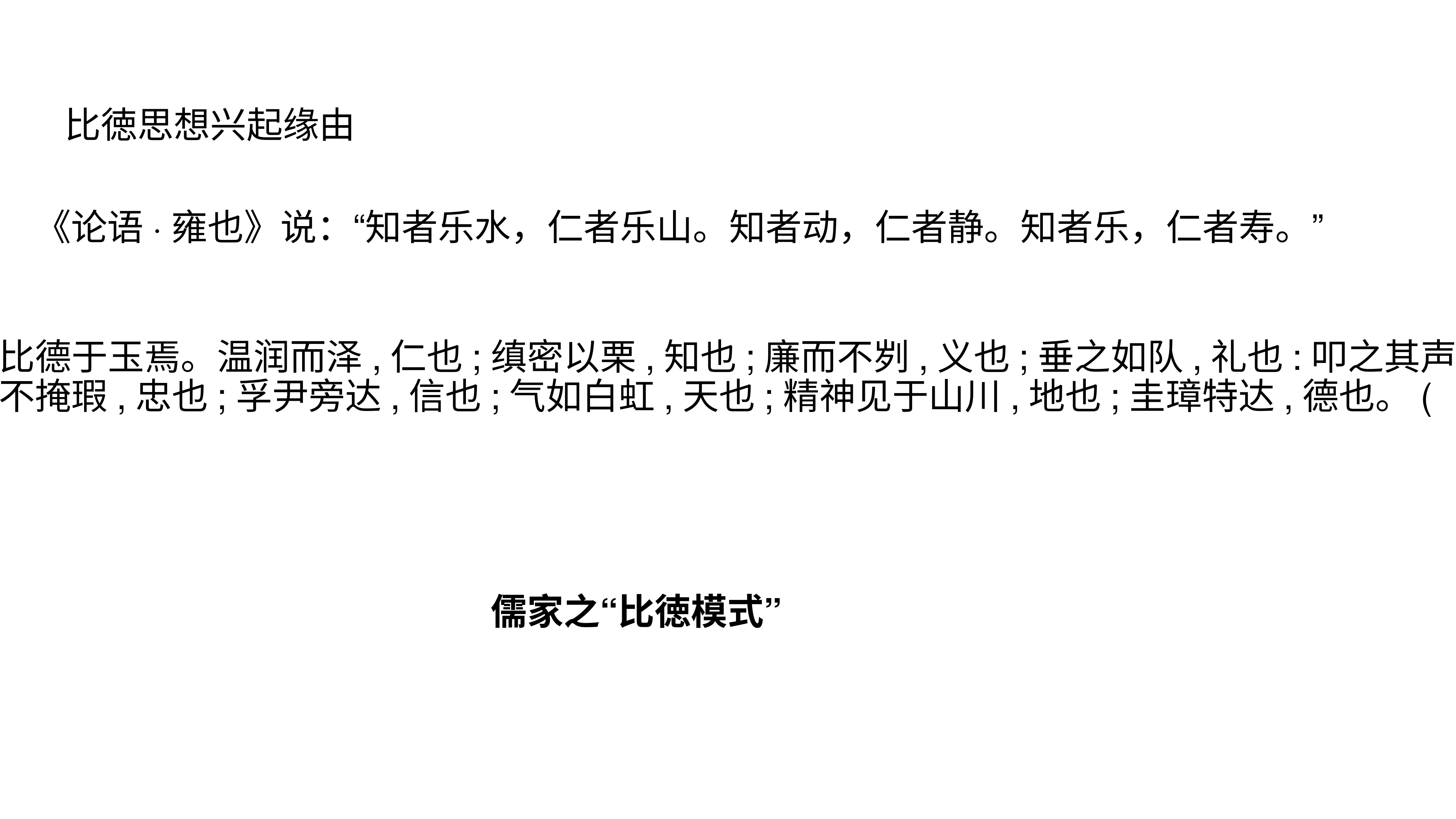

比徳思想兴起缘由
《论语·雍也》说：“知者乐水，仁者乐山。知者动，仁者静。知者乐，仁者寿。”
子曰:夫昔者君子比德于玉焉。温润而泽,仁也;缜密以栗,知也;廉而不刿,义也;垂之如队,礼也:叩之其声清越以长,其终诎然,乐也;瑕不掩瑜、瑜不掩瑕,忠也;孚尹旁达,信也;气如白虹,天也;精神见于山川,地也;圭璋特达,德也。(《礼记·聘义》)
儒家之“比徳模式”